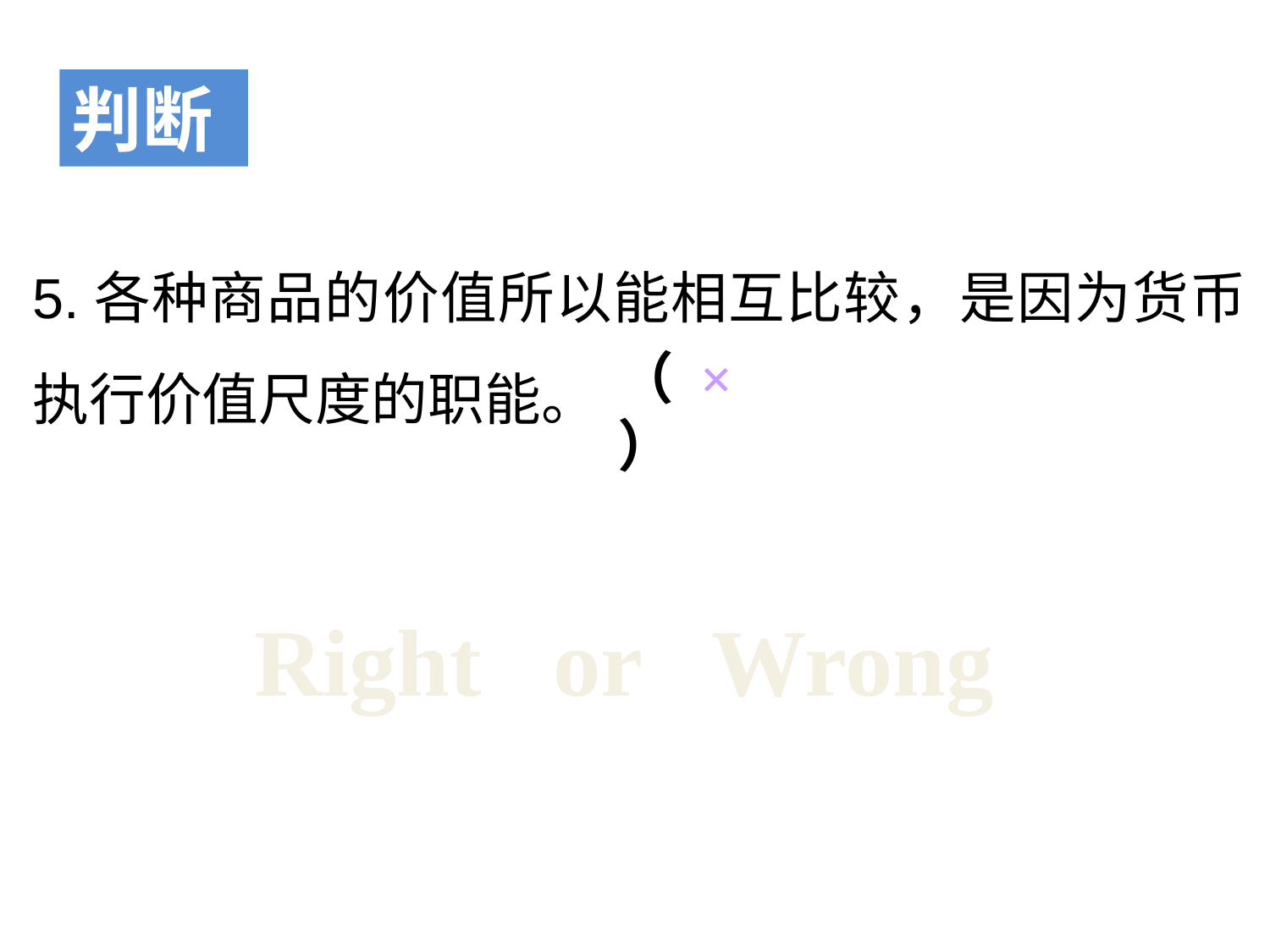

判断
5.各种商品的价值所以能相互比较，是因为货币执行价值尺度的职能。
（ × ）

Right   or   Wrong